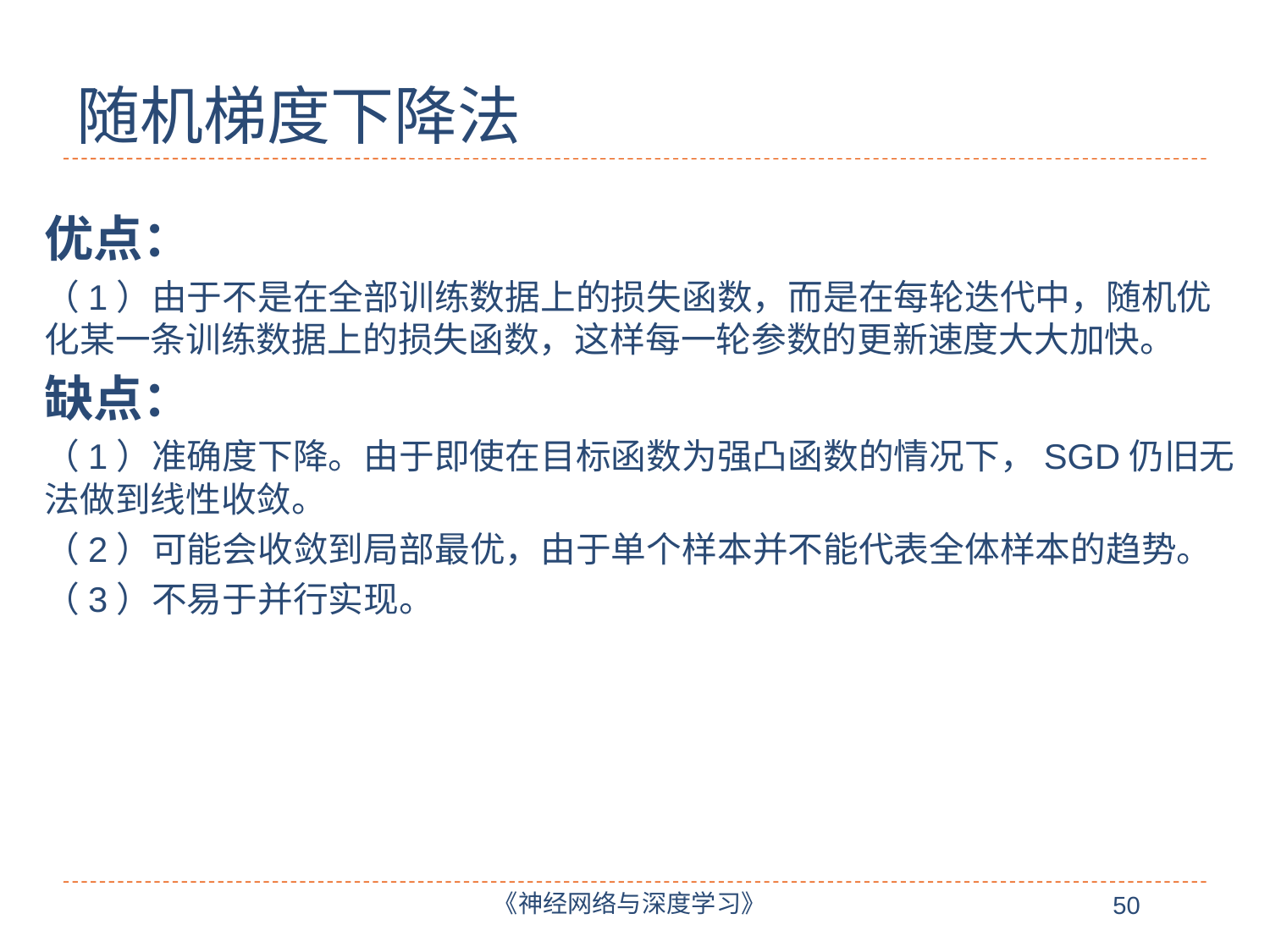

# 随机梯度下降法
优点：
（1）由于不是在全部训练数据上的损失函数，而是在每轮迭代中，随机优化某一条训练数据上的损失函数，这样每一轮参数的更新速度大大加快。
缺点：
（1）准确度下降。由于即使在目标函数为强凸函数的情况下，SGD仍旧无法做到线性收敛。
（2）可能会收敛到局部最优，由于单个样本并不能代表全体样本的趋势。
（3）不易于并行实现。